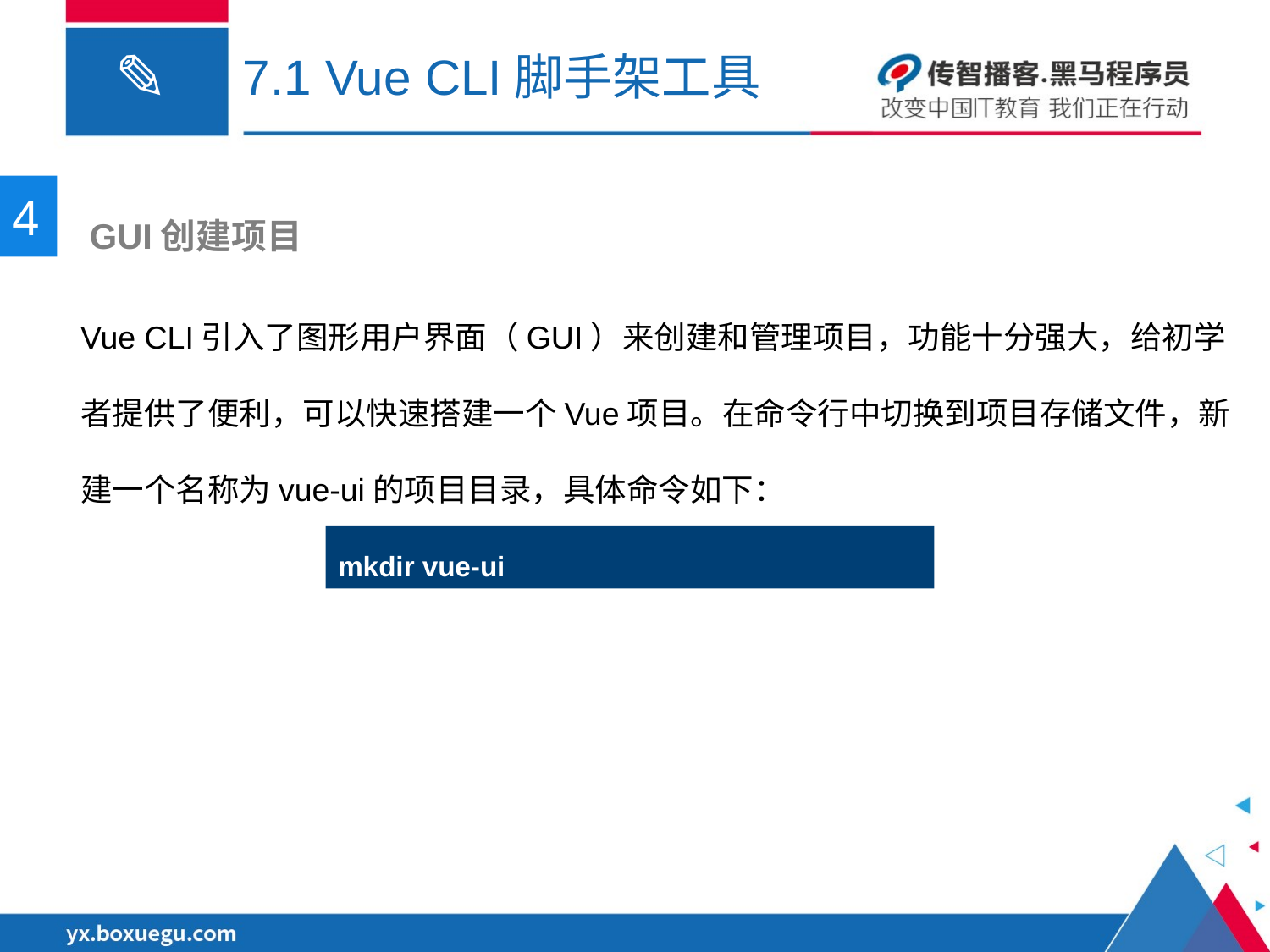

# 7.1 Vue CLI脚手架工具

4
  GUI创建项目
Vue CLI引入了图形用户界面（GUI）来创建和管理项目，功能十分强大，给初学者提供了便利，可以快速搭建一个Vue项目。在命令行中切换到项目存储文件，新建一个名称为vue-ui的项目目录，具体命令如下：
mkdir vue-ui